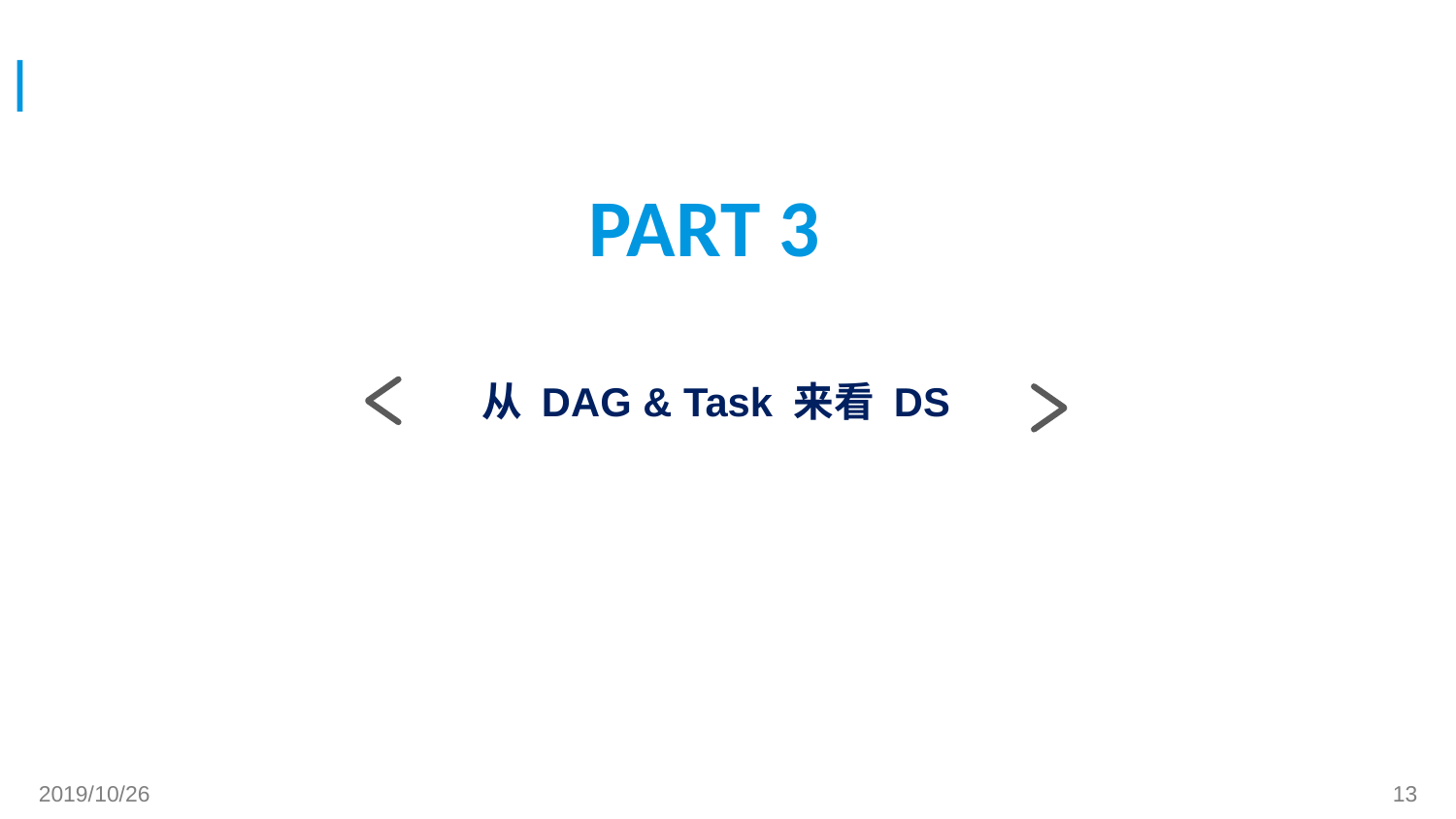

PART 3
从 DAG & Task 来看 DS

2019/10/26
13